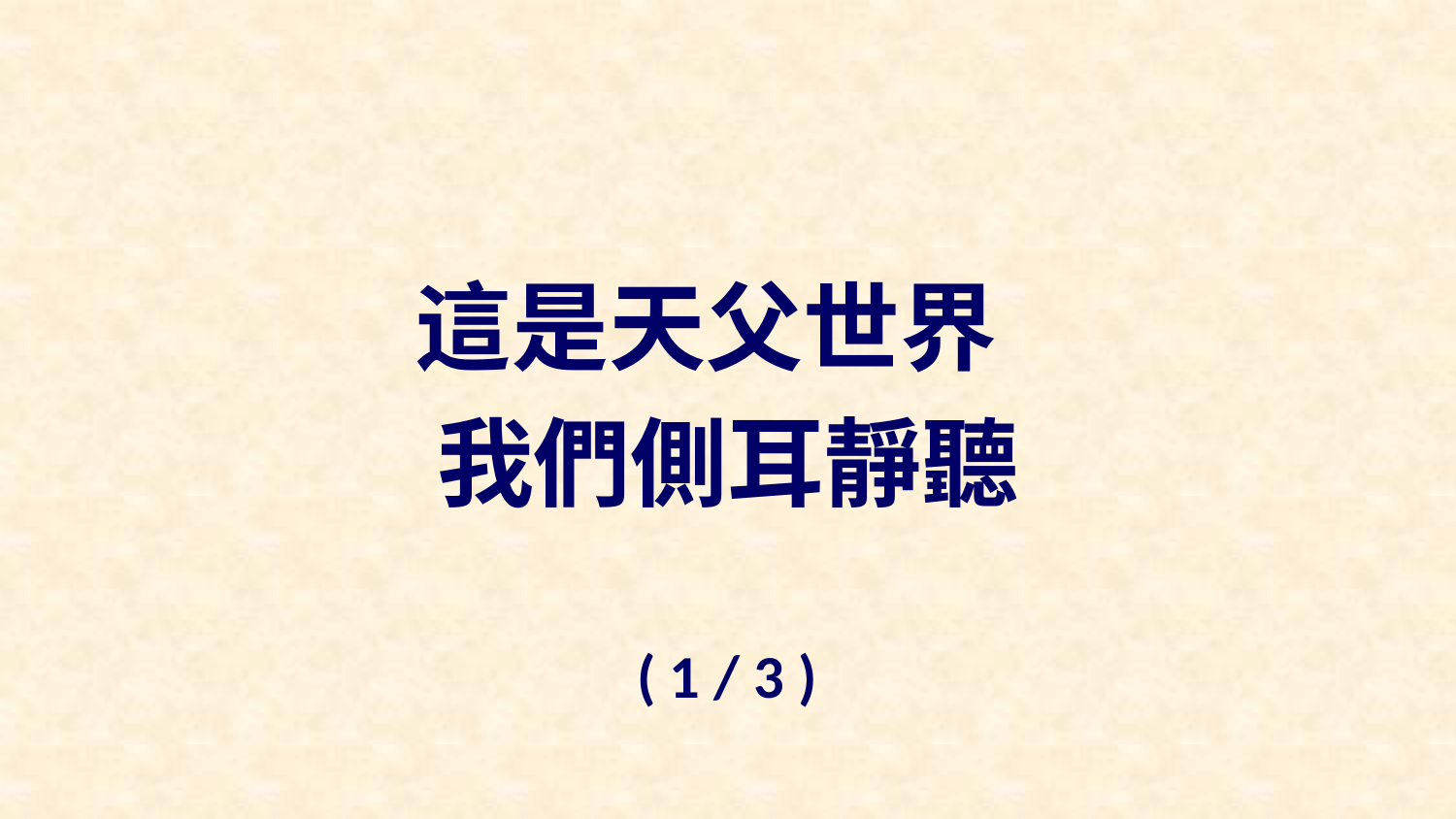

這是天父世界
我們側耳靜聽
( 1 / 3 )